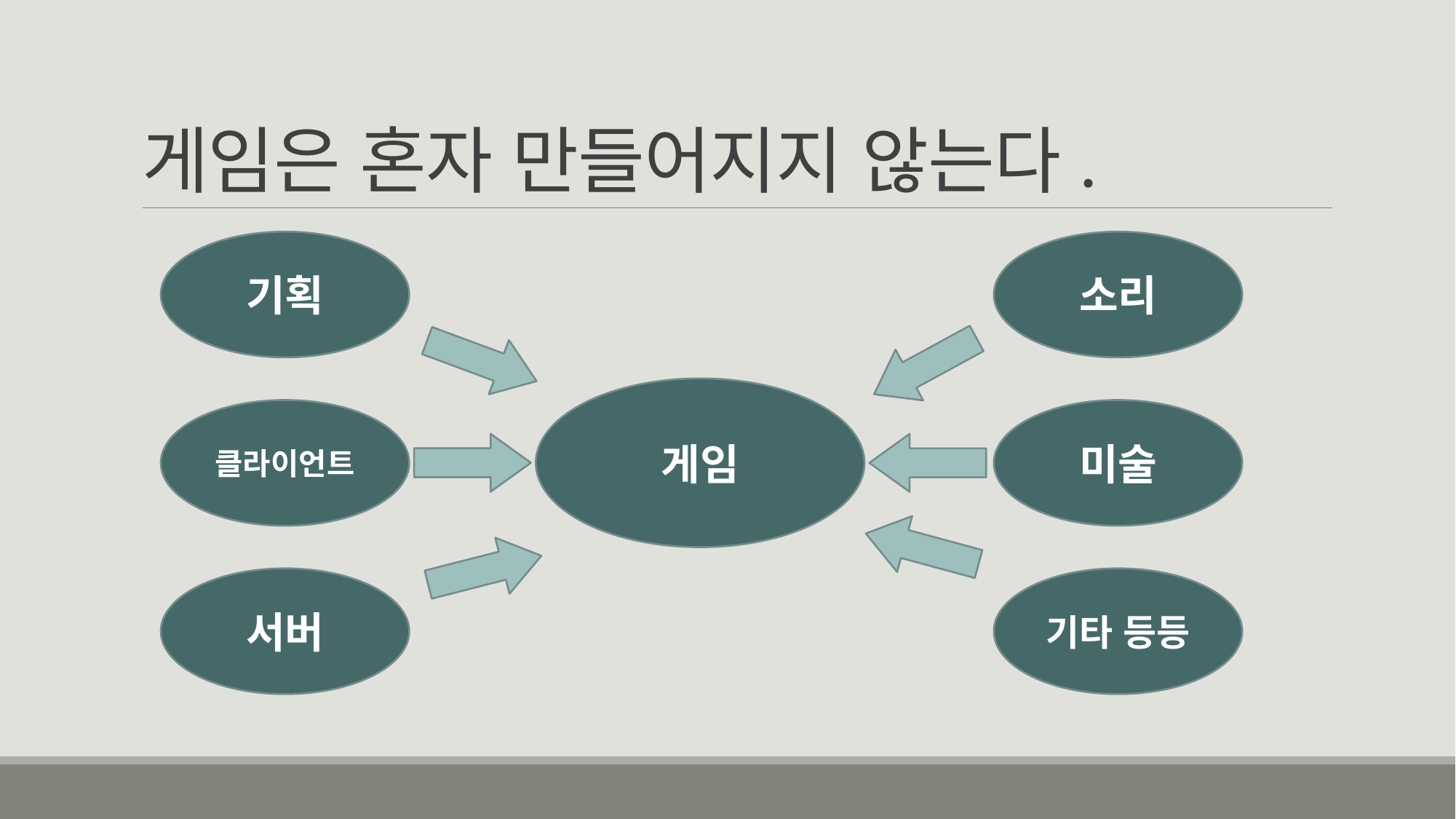

# 게임은 혼자 만들어지지 않는다.
소리
기획

게임
미술
클라이언트

기타 등등
서버